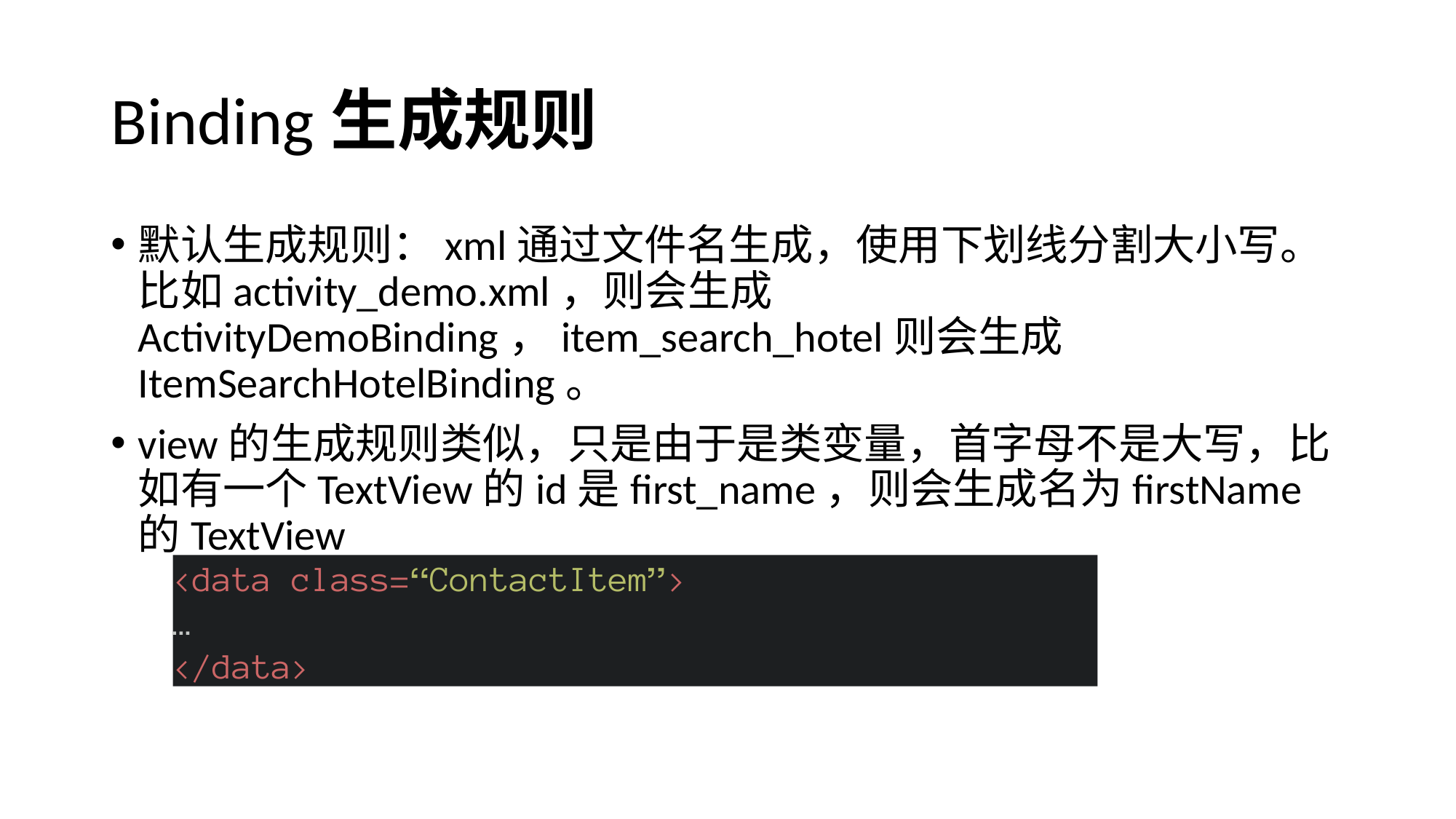

# Binding生成规则
默认生成规则：xml通过文件名生成，使用下划线分割大小写。
比如activity_demo.xml，则会生成ActivityDemoBinding，item_search_hotel则会生成ItemSearchHotelBinding。
view的生成规则类似，只是由于是类变量，首字母不是大写，比如有一个TextView的id是first_name，则会生成名为firstName的TextView

<data class=“ContactItem”>
…
</data>